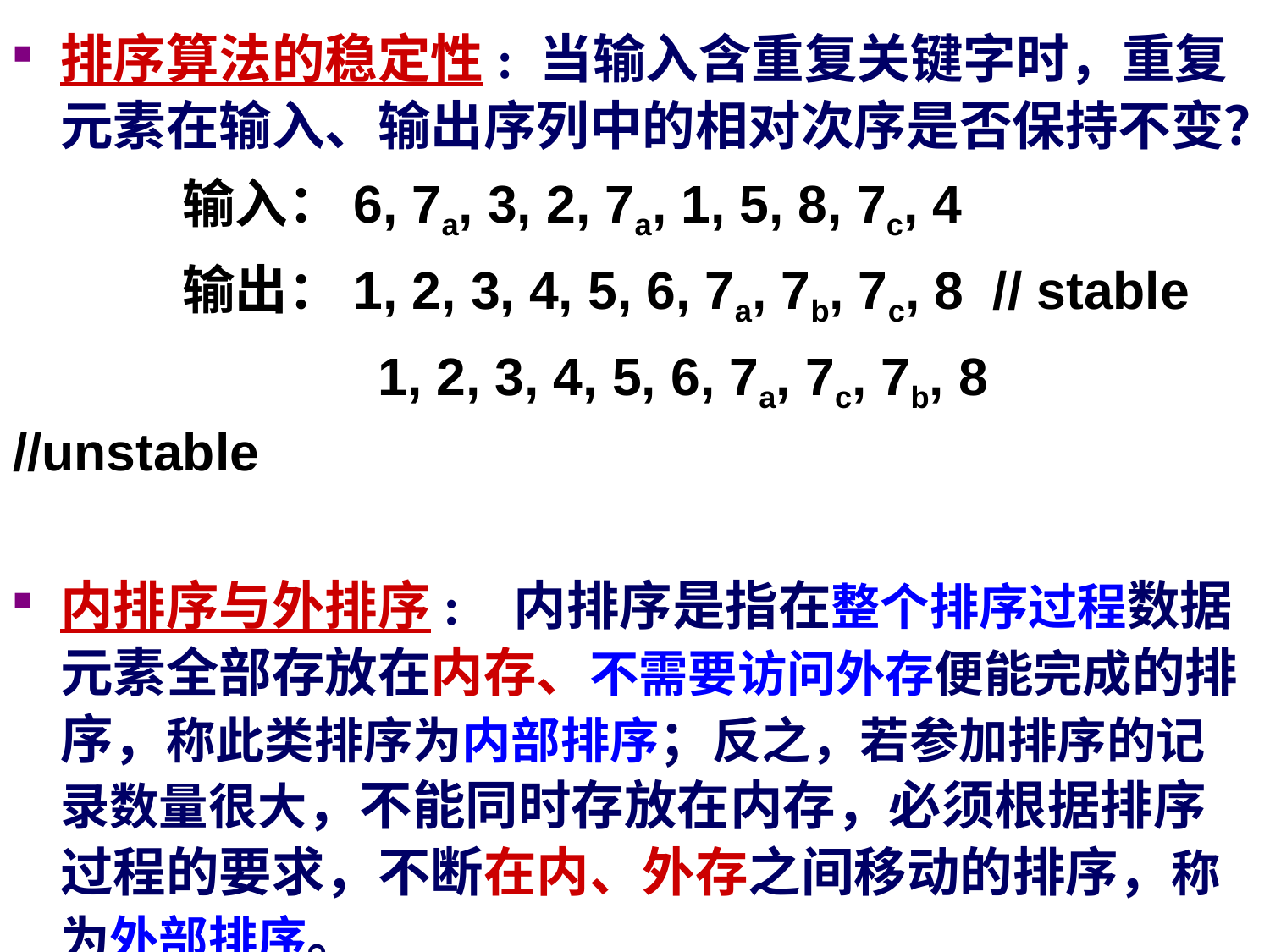

排序算法的稳定性: 当输入含重复关键字时，重复元素在输入、输出序列中的相对次序是否保持不变？
             输入：6, 7a, 3, 2, 7a, 1, 5, 8, 7c, 4
             输出：1, 2, 3, 4, 5, 6, 7a, 7b, 7c, 8  // stable
                         1, 2, 3, 4, 5, 6, 7a, 7c, 7b, 8  //unstable

内排序与外排序:   内排序是指在整个排序过程数据元素全部存放在内存、不需要访问外存便能完成的排序，称此类排序为内部排序；反之，若参加排序的记录数量很大，不能同时存放在内存，必须根据排序过程的要求，不断在内、外存之间移动的排序，称为外部排序。